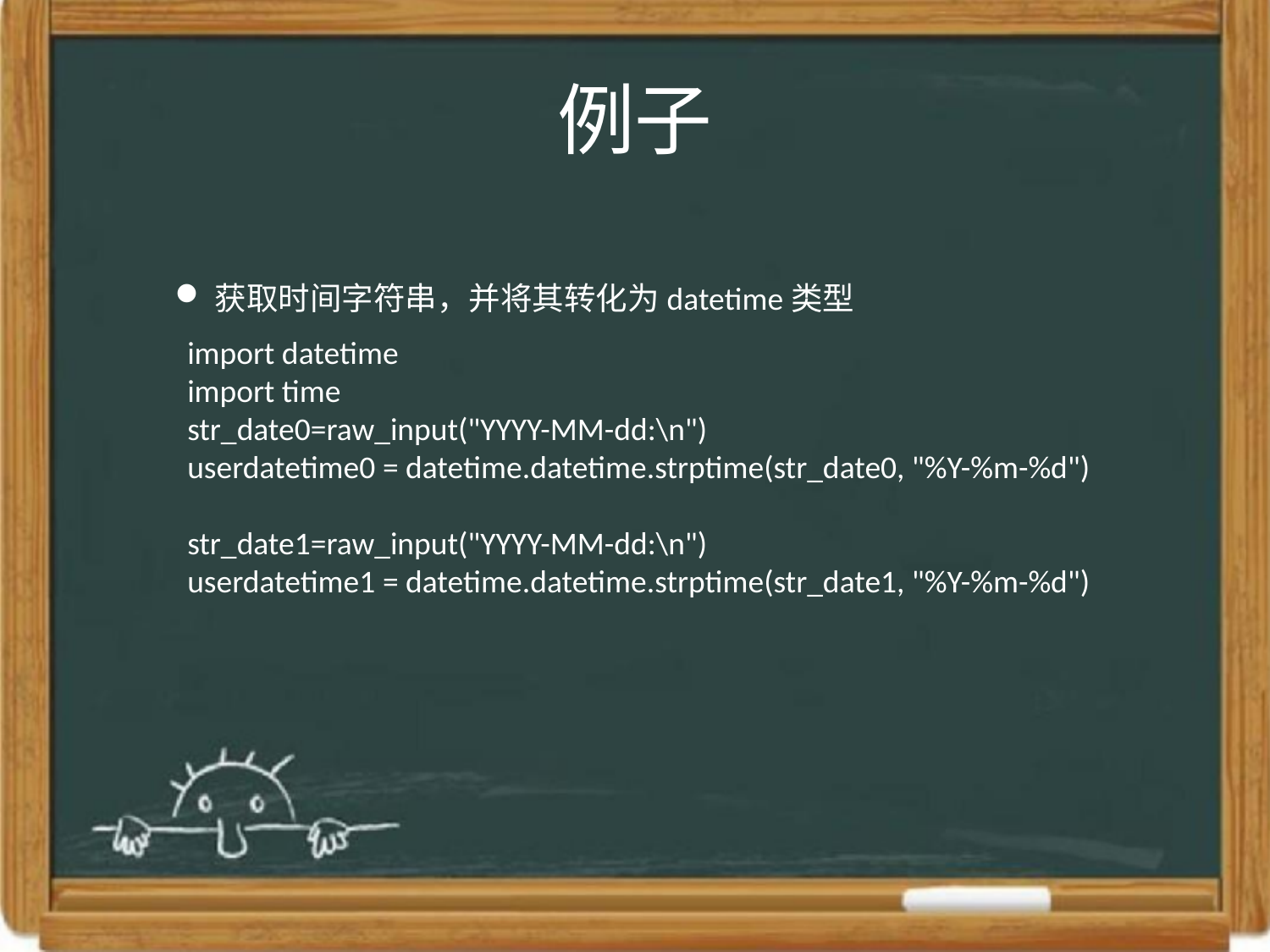

# 例子
获取时间字符串，并将其转化为datetime类型
import datetime
import time
str_date0=raw_input("YYYY-MM-dd:\n")
userdatetime0 = datetime.datetime.strptime(str_date0, "%Y-%m-%d")

str_date1=raw_input("YYYY-MM-dd:\n")
userdatetime1 = datetime.datetime.strptime(str_date1, "%Y-%m-%d")